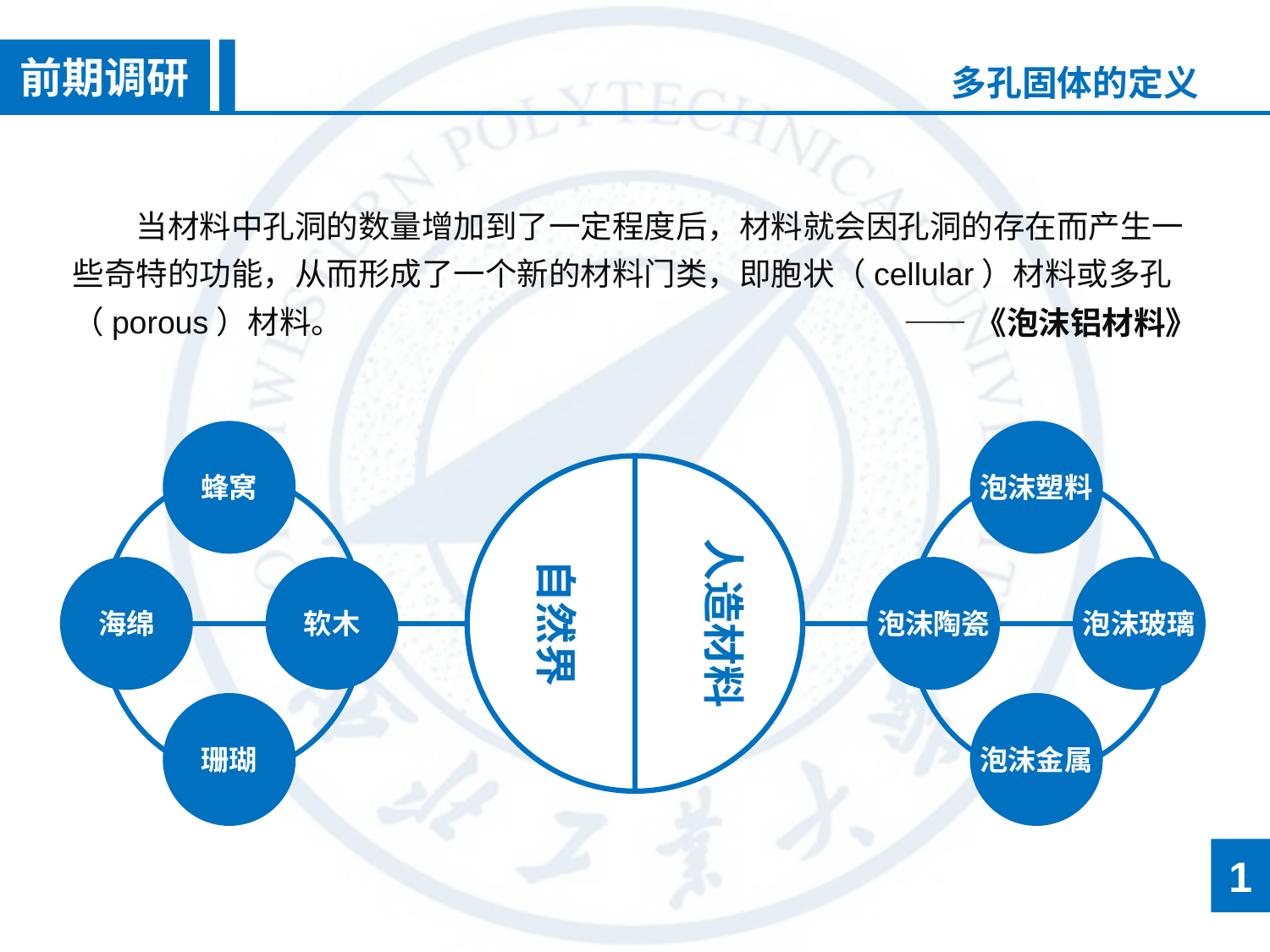

前期调研

多孔固体的定义
当材料中孔洞的数量增加到了一定程度后，材料就会因孔洞的存在而产生一些奇特的功能，从而形成了一个新的材料门类，即胞状（cellular）材料或多孔（porous）材料。
——《泡沫铝材料》

蜂窝

海绵

软木

珊瑚

泡沫塑料

泡沫陶瓷

泡沫玻璃

泡沫金属

人造材料
自然界
1